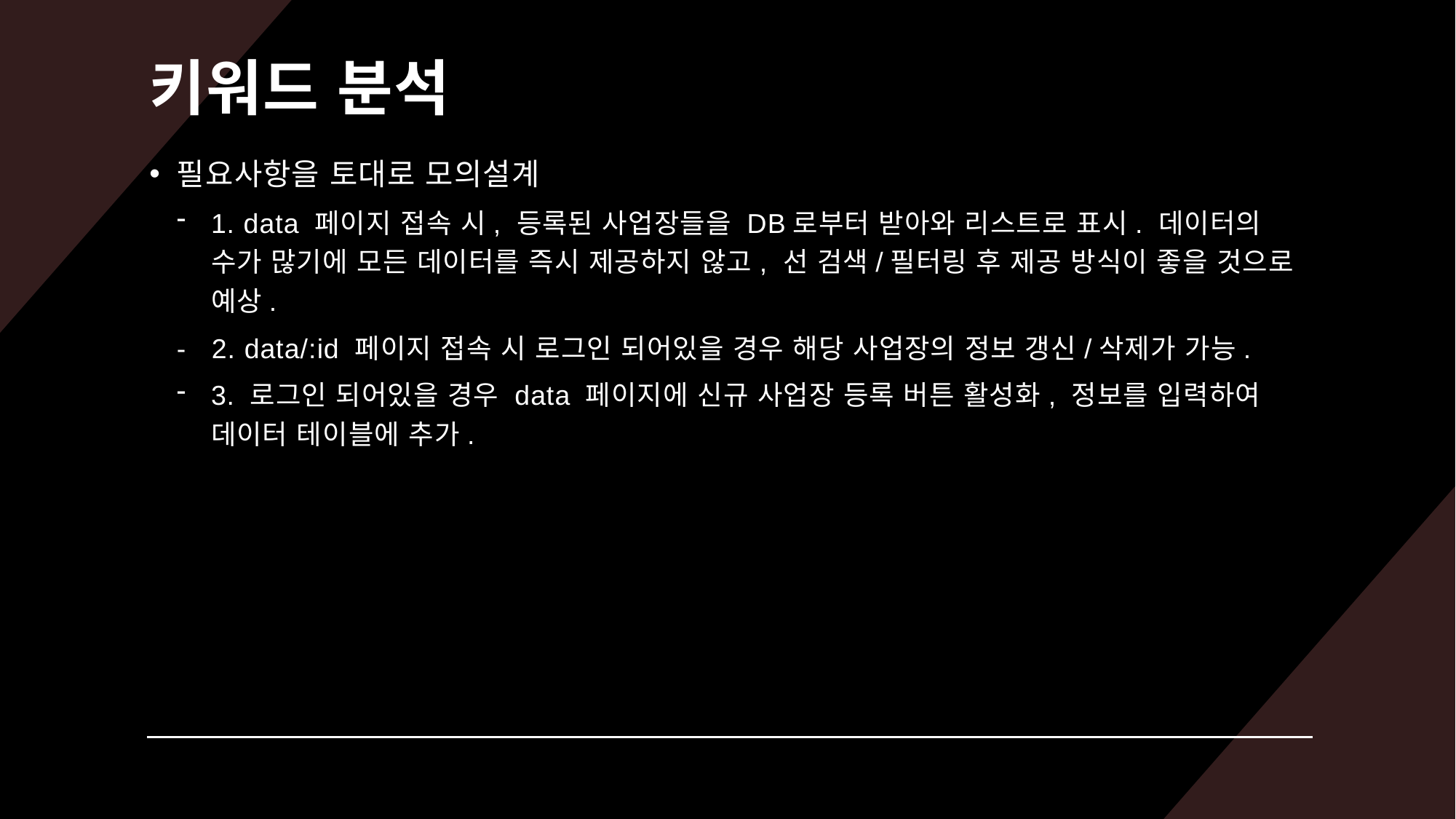

# 키워드 분석
필요사항을 토대로 모의설계
1. data 페이지 접속 시, 등록된 사업장들을 DB로부터 받아와 리스트로 표시. 데이터의 수가 많기에 모든 데이터를 즉시 제공하지 않고, 선 검색/필터링 후 제공 방식이 좋을 것으로 예상.
-   2. data/:id 페이지 접속 시 로그인 되어있을 경우 해당 사업장의 정보 갱신/삭제가 가능.
3. 로그인 되어있을 경우 data 페이지에 신규 사업장 등록 버튼 활성화, 정보를 입력하여 데이터 테이블에 추가.